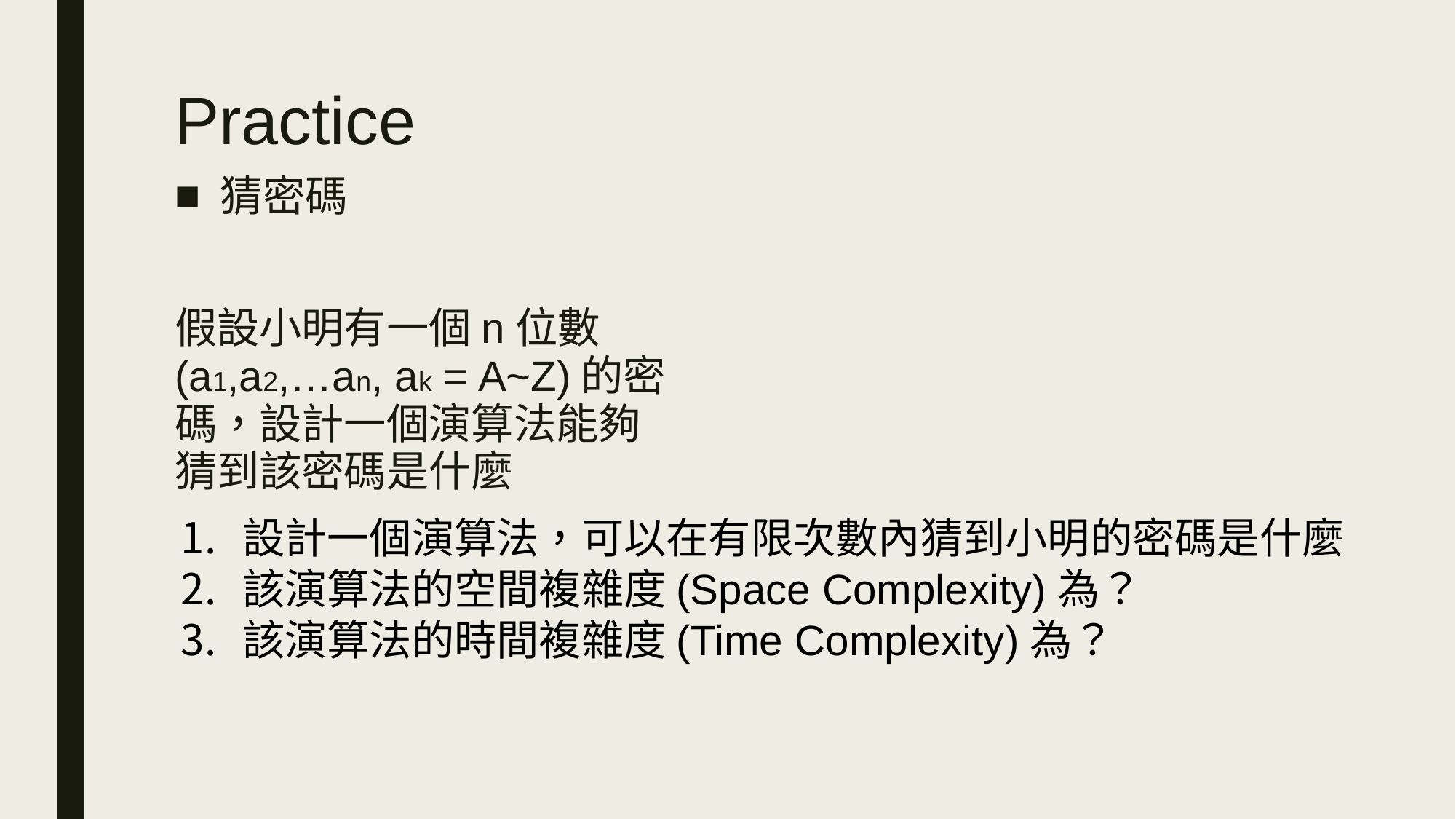

# Practice
猜密碼

假設小明有一個n位數(a1,a2,…an, ak = A~Z)的密碼，設計一個演算法能夠猜到該密碼是什麼
設計一個演算法，可以在有限次數內猜到小明的密碼是什麼
該演算法的空間複雜度(Space Complexity)為？
該演算法的時間複雜度(Time Complexity)為？